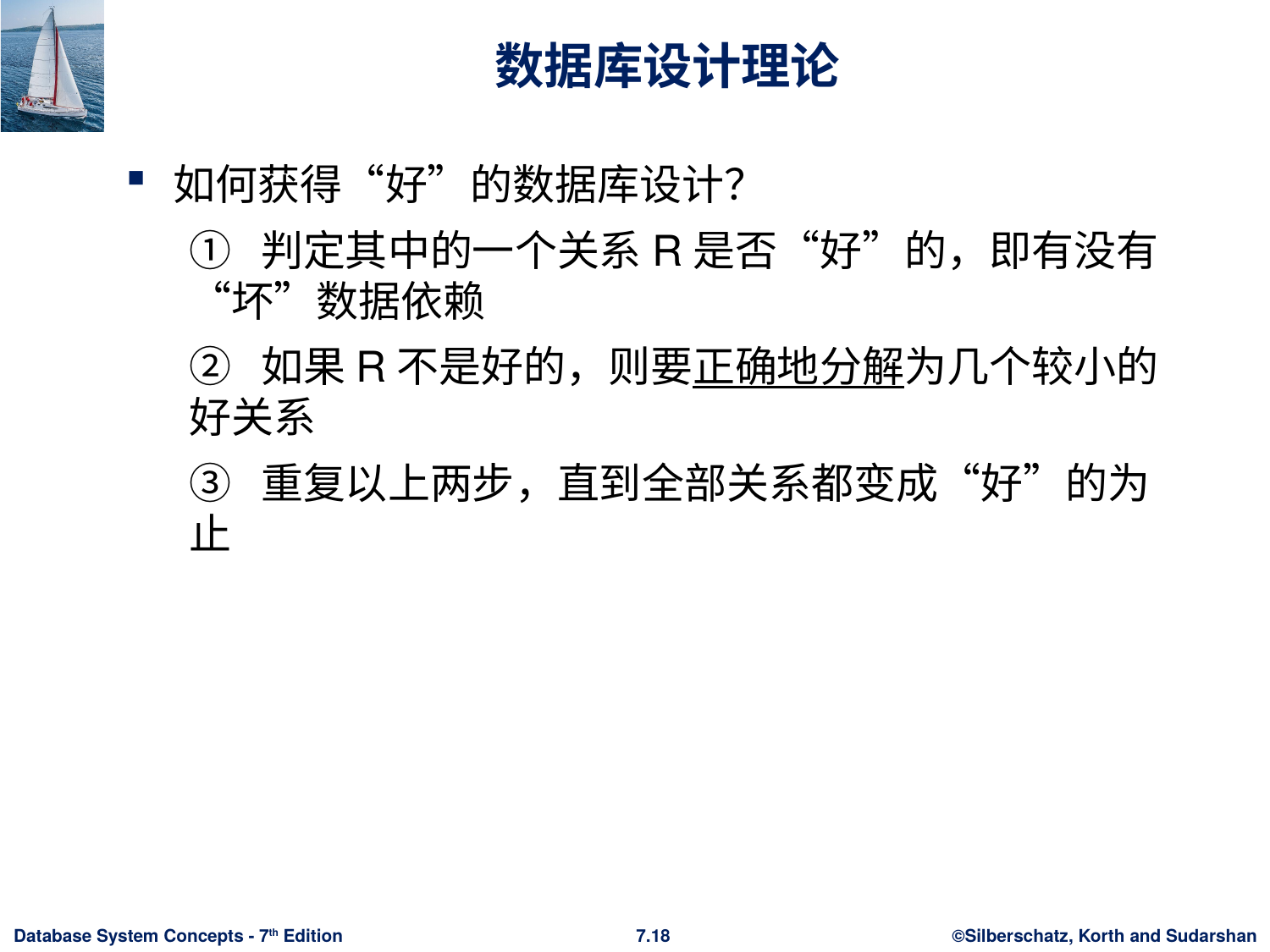

# 数据库设计理论
如何获得“好”的数据库设计？
①  判定其中的一个关系R是否“好”的，即有没有“坏”数据依赖
②  如果R不是好的，则要正确地分解为几个较小的好关系
③  重复以上两步，直到全部关系都变成“好”的为止